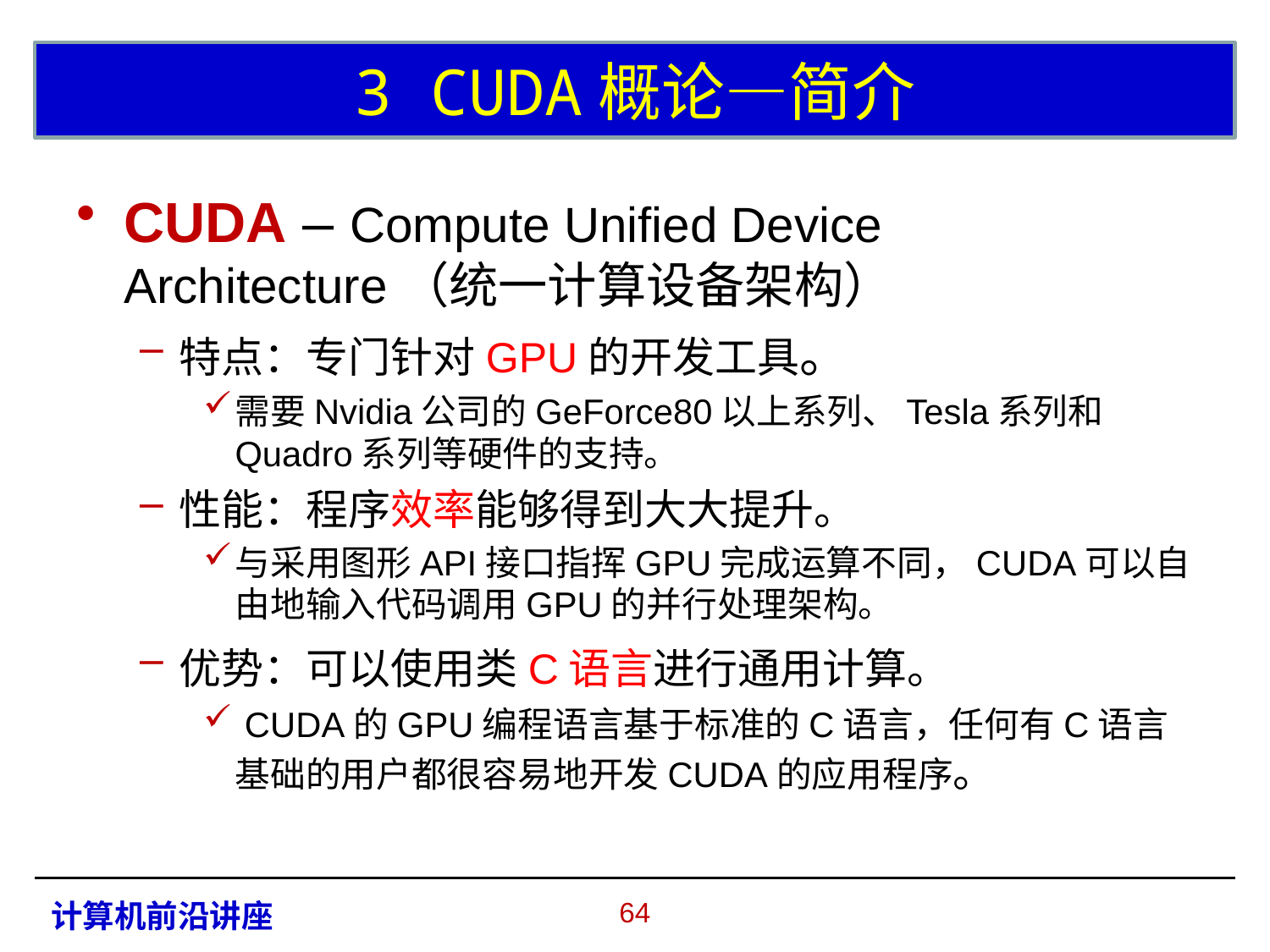

# 3 CUDA概论—简介
CUDA – Compute Unified Device Architecture（统一计算设备架构）
特点：专门针对GPU的开发工具。
需要Nvidia公司的GeForce80以上系列、Tesla系列和Quadro系列等硬件的支持。
性能：程序效率能够得到大大提升。
与采用图形API接口指挥GPU完成运算不同，CUDA可以自由地输入代码调用GPU的并行处理架构。
优势：可以使用类C语言进行通用计算。
 CUDA的GPU编程语言基于标准的C语言，任何有C语言基础的用户都很容易地开发CUDA的应用程序。
64